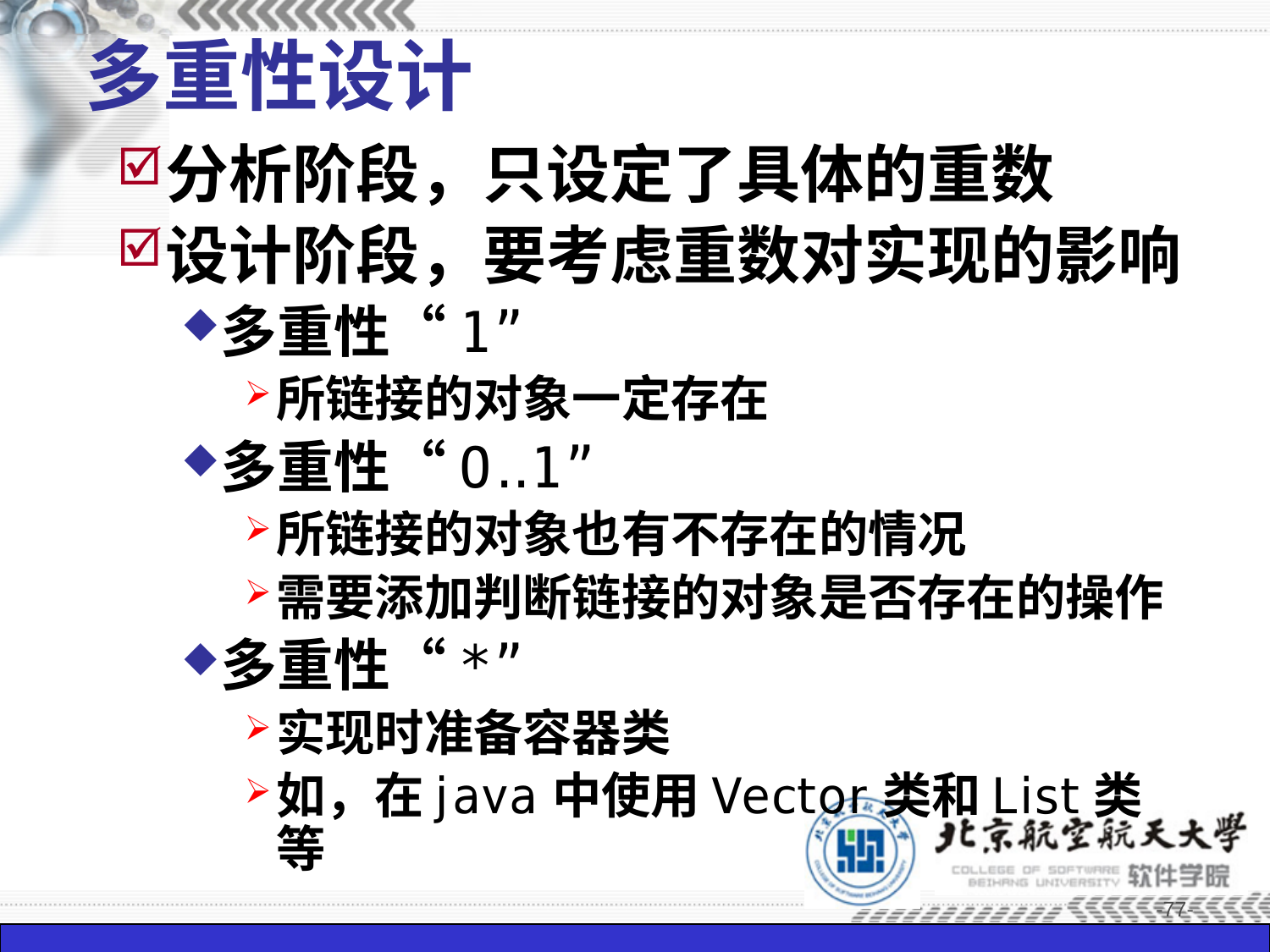

# 多重性设计
分析阶段，只设定了具体的重数
设计阶段，要考虑重数对实现的影响
多重性“1”
所链接的对象一定存在
多重性“0..1”
所链接的对象也有不存在的情况
需要添加判断链接的对象是否存在的操作
多重性“*”
实现时准备容器类
如，在java中使用Vector类和List类等
-77-